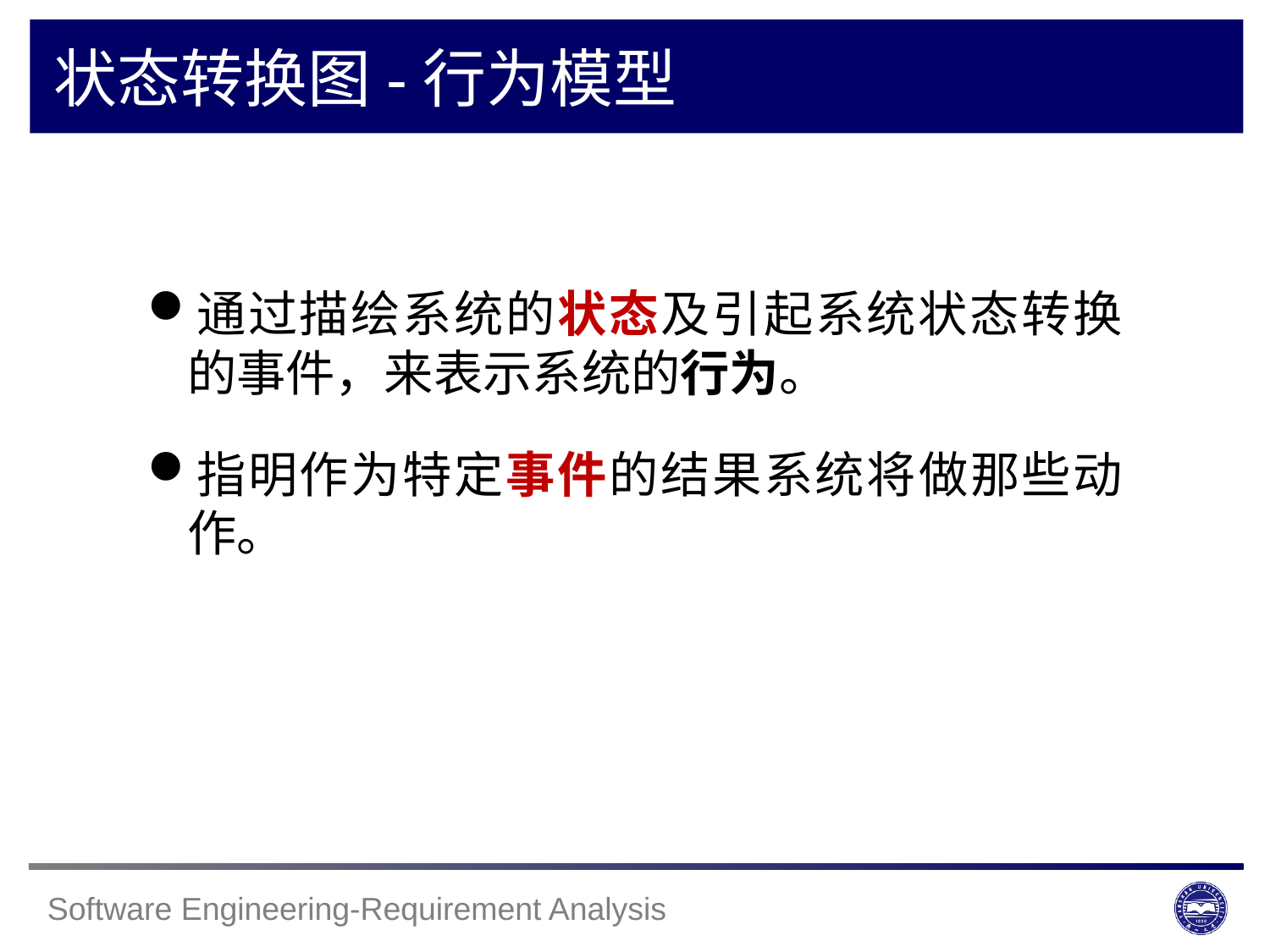

状态转换图-行为模型
通过描绘系统的状态及引起系统状态转换的事件，来表示系统的行为。
指明作为特定事件的结果系统将做那些动作。